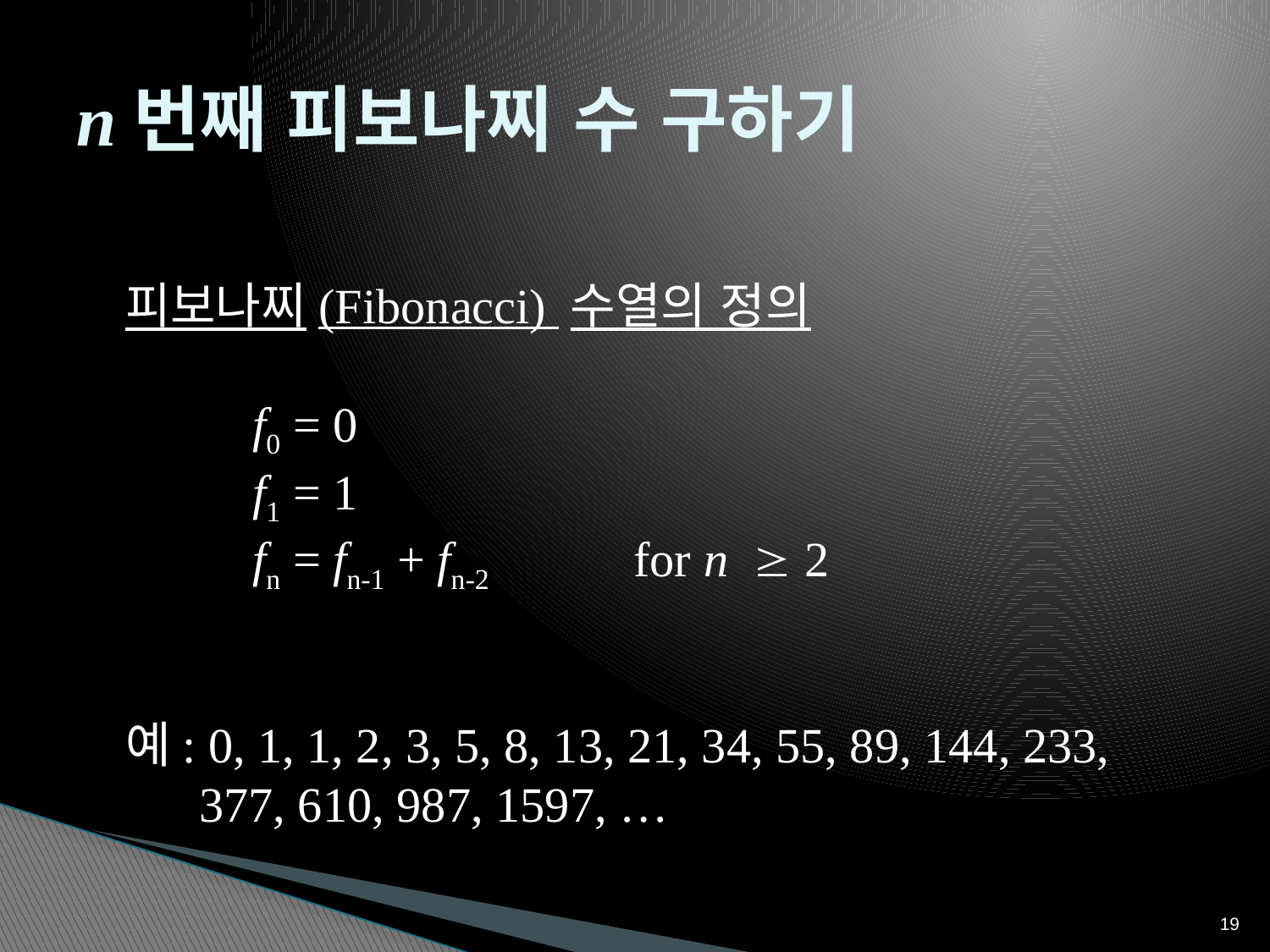

# n번째 피보나찌 수 구하기
피보나찌(Fibonacci) 수열의 정의

	f0 = 0
	f1 = 1
	fn = fn-1 + fn-2		for n  ≥ 2

예: 0, 1, 1, 2, 3, 5, 8, 13, 21, 34, 55, 89, 144, 233,
      377, 610, 987, 1597, …
19